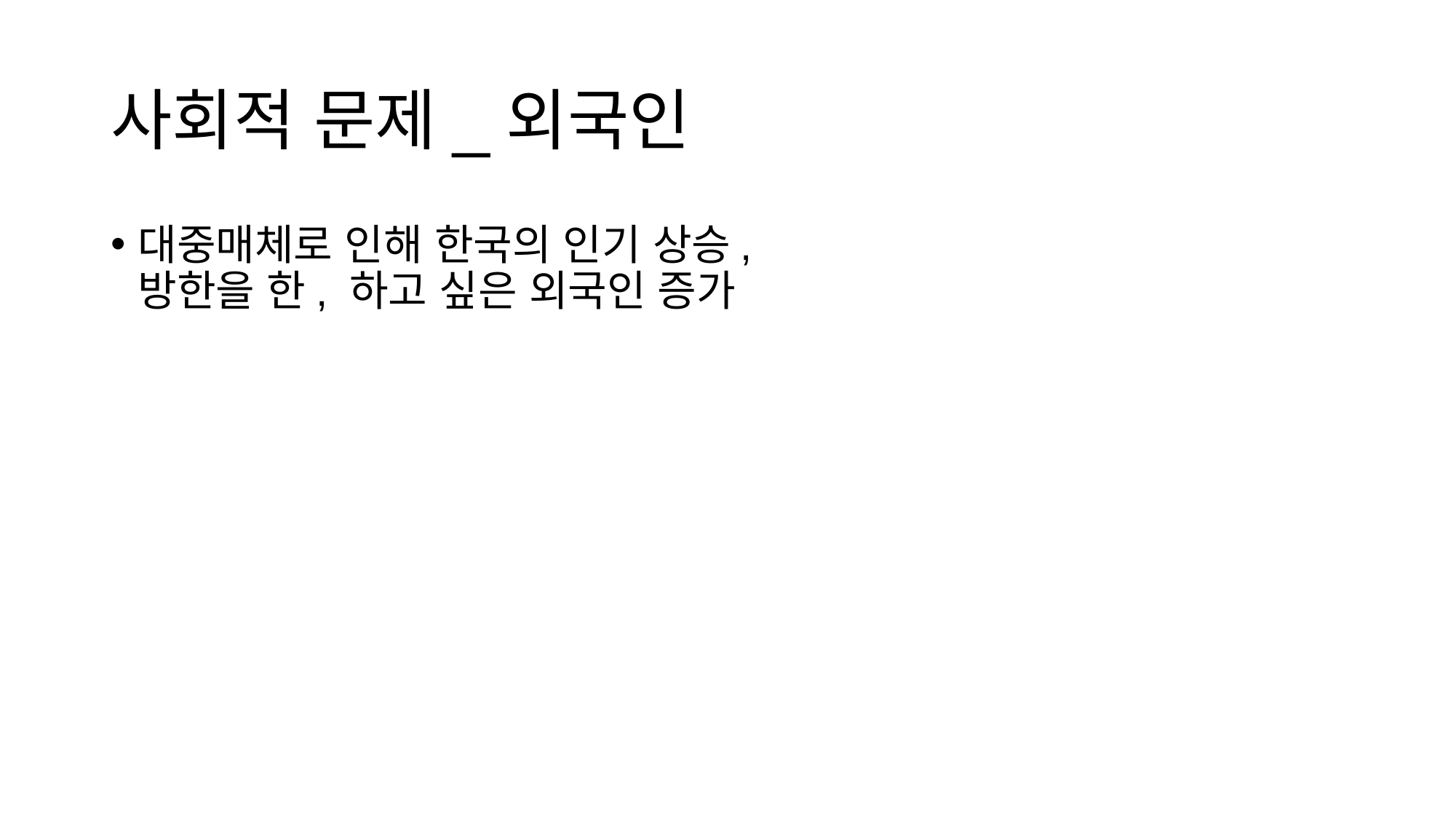

# 사회적 문제_외국인
대중매체로 인해 한국의 인기 상승,
방한을 한, 하고 싶은 외국인 증가